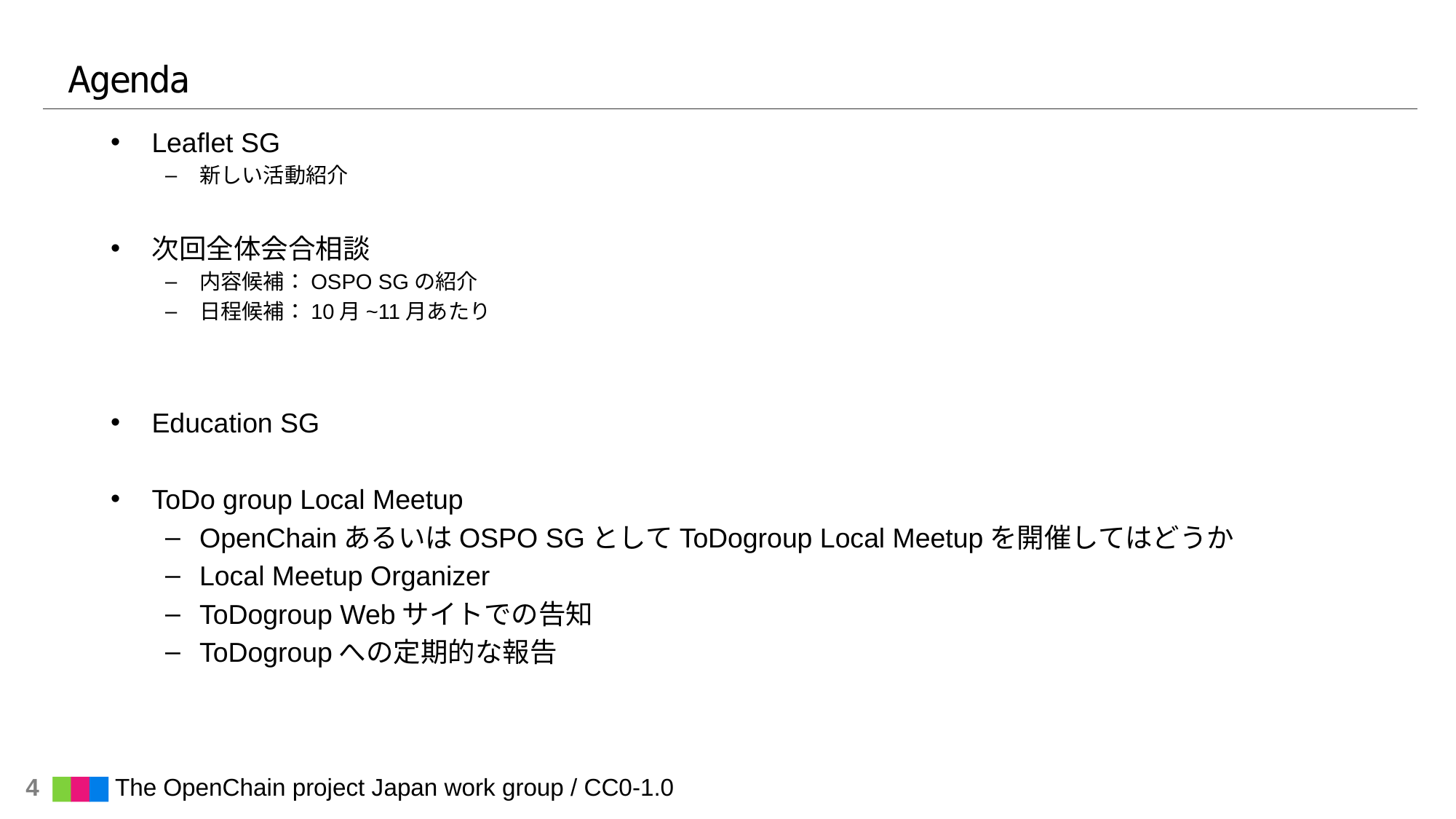

# Agenda
Leaflet SG
新しい活動紹介

次回全体会合相談
内容候補：OSPO SGの紹介
日程候補：10月~11月あたり

Education SG

ToDo group Local Meetup
OpenChainあるいはOSPO SGとしてToDogroup Local Meetupを開催してはどうか
Local Meetup Organizer
ToDogroup Webサイトでの告知
ToDogroupへの定期的な報告